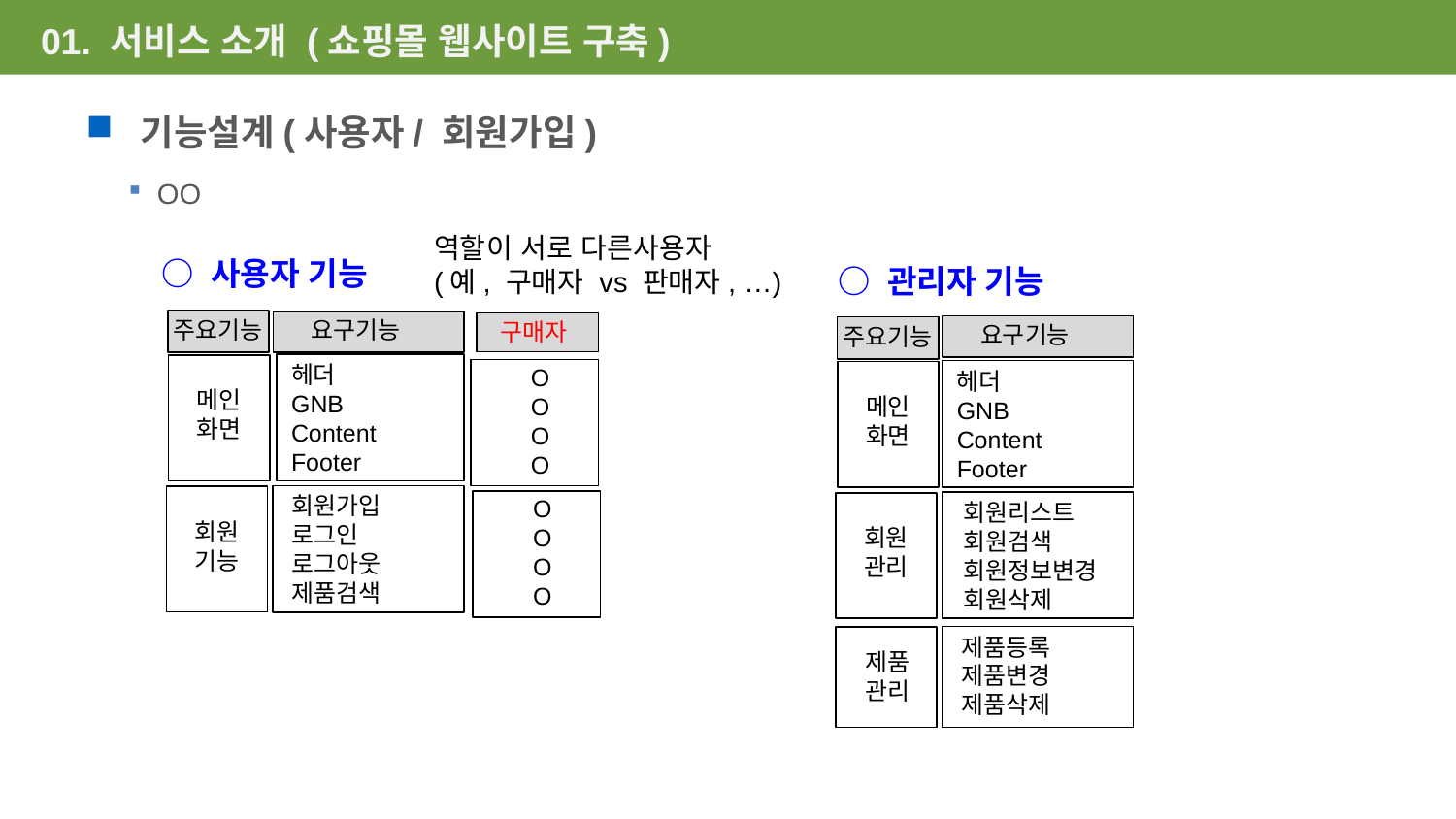

01. 서비스 소개 (쇼핑몰 웹사이트 구축)
기능설계(사용자/ 회원가입)
OO
역할이 서로 다른사용자
(예, 구매자 vs 판매자, …)
○ 사용자 기능
○ 관리자 기능
주요기능
요구기능
구매자

요구기능

주요기능

헤더
GNB
Content
Footer

O
O
O
O

헤더
GNB
Content
Footer

메인
화면
메인
화면
회원가입
로그인
로그아웃
제품검색

O
O
O
O

회원리스트
회원검색
회원정보변경
회원삭제

회원
기능
회원
관리
제품등록
제품변경
제품삭제

제품
관리